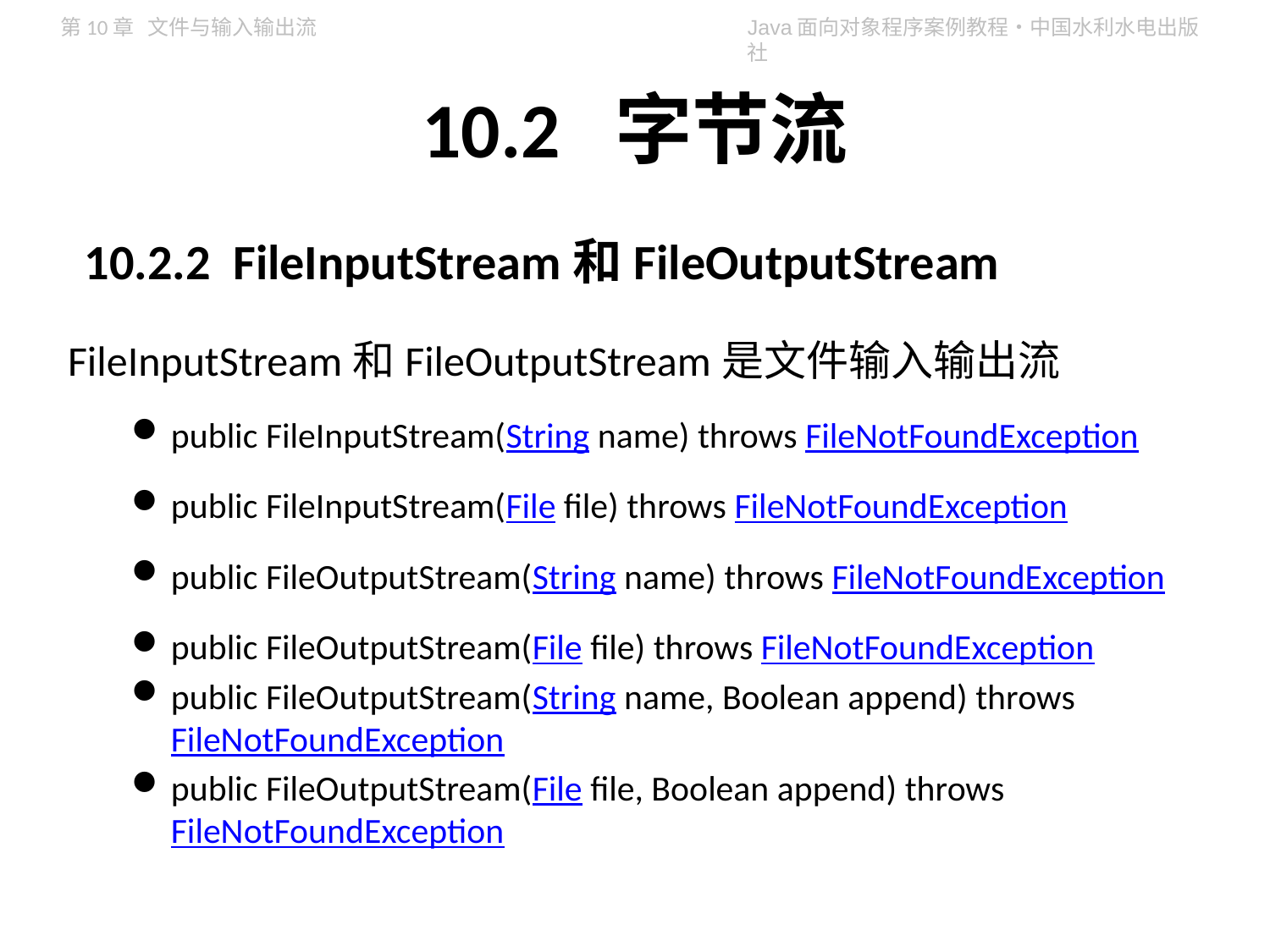

# 10.2  字节流
10.2.2  FileInputStream和FileOutputStream
FileInputStream和FileOutputStream是文件输入输出流
public FileInputStream(String name) throws FileNotFoundException
public FileInputStream(File file) throws FileNotFoundException
public FileOutputStream(String name) throws FileNotFoundException
public FileOutputStream(File file) throws FileNotFoundException
public FileOutputStream(String name, Boolean append) throws FileNotFoundException
public FileOutputStream(File file, Boolean append) throws FileNotFoundException